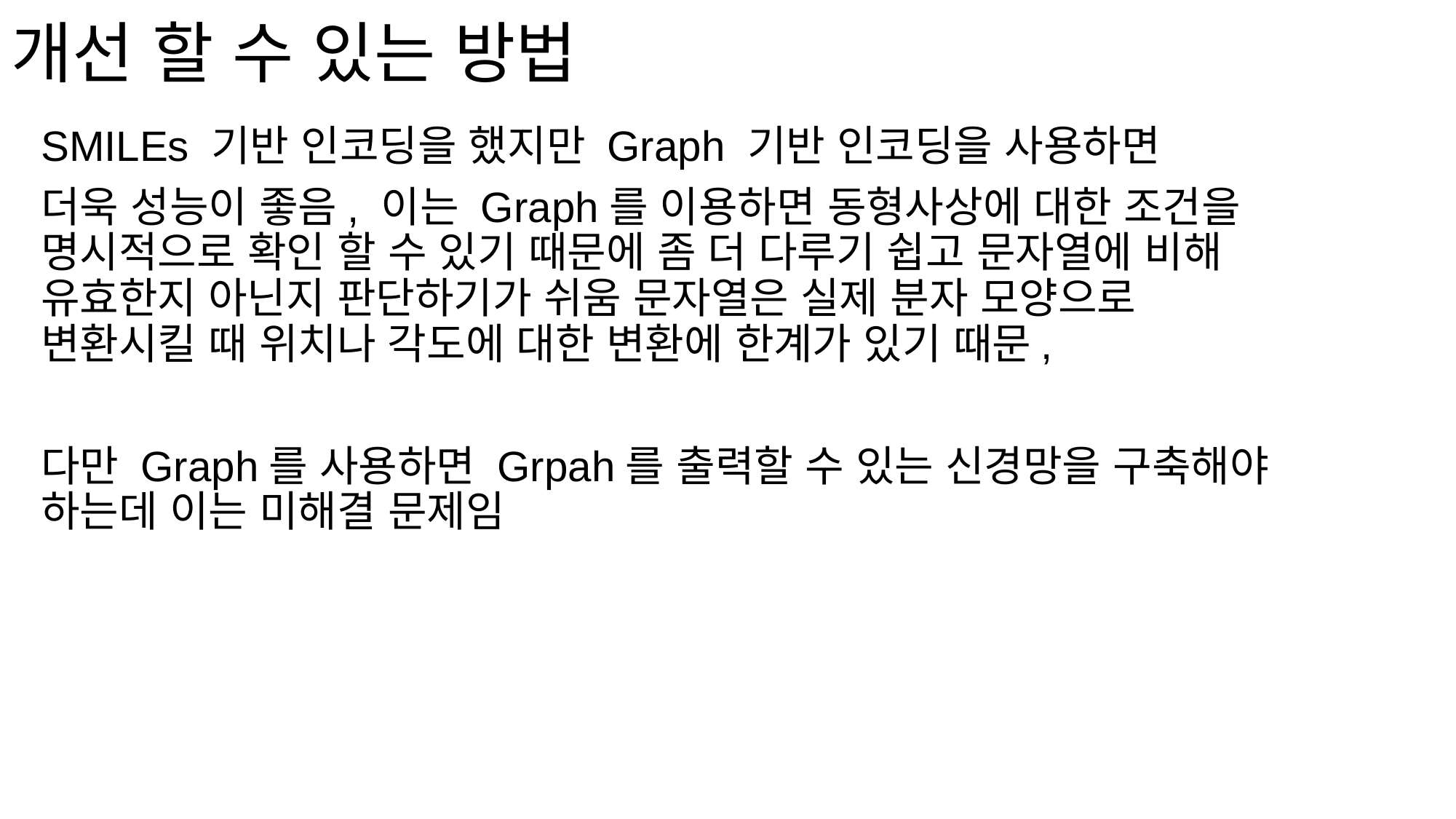

# 개선 할 수 있는 방법
SMILEs 기반 인코딩을 했지만 Graph 기반 인코딩을 사용하면
더욱 성능이 좋음, 이는 Graph를 이용하면 동형사상에 대한 조건을 명시적으로 확인 할 수 있기 때문에 좀 더 다루기 쉽고 문자열에 비해 유효한지 아닌지 판단하기가 쉬움 문자열은 실제 분자 모양으로 변환시킬 때 위치나 각도에 대한 변환에 한계가 있기 때문,

다만 Graph를 사용하면 Grpah를 출력할 수 있는 신경망을 구축해야 하는데 이는 미해결 문제임